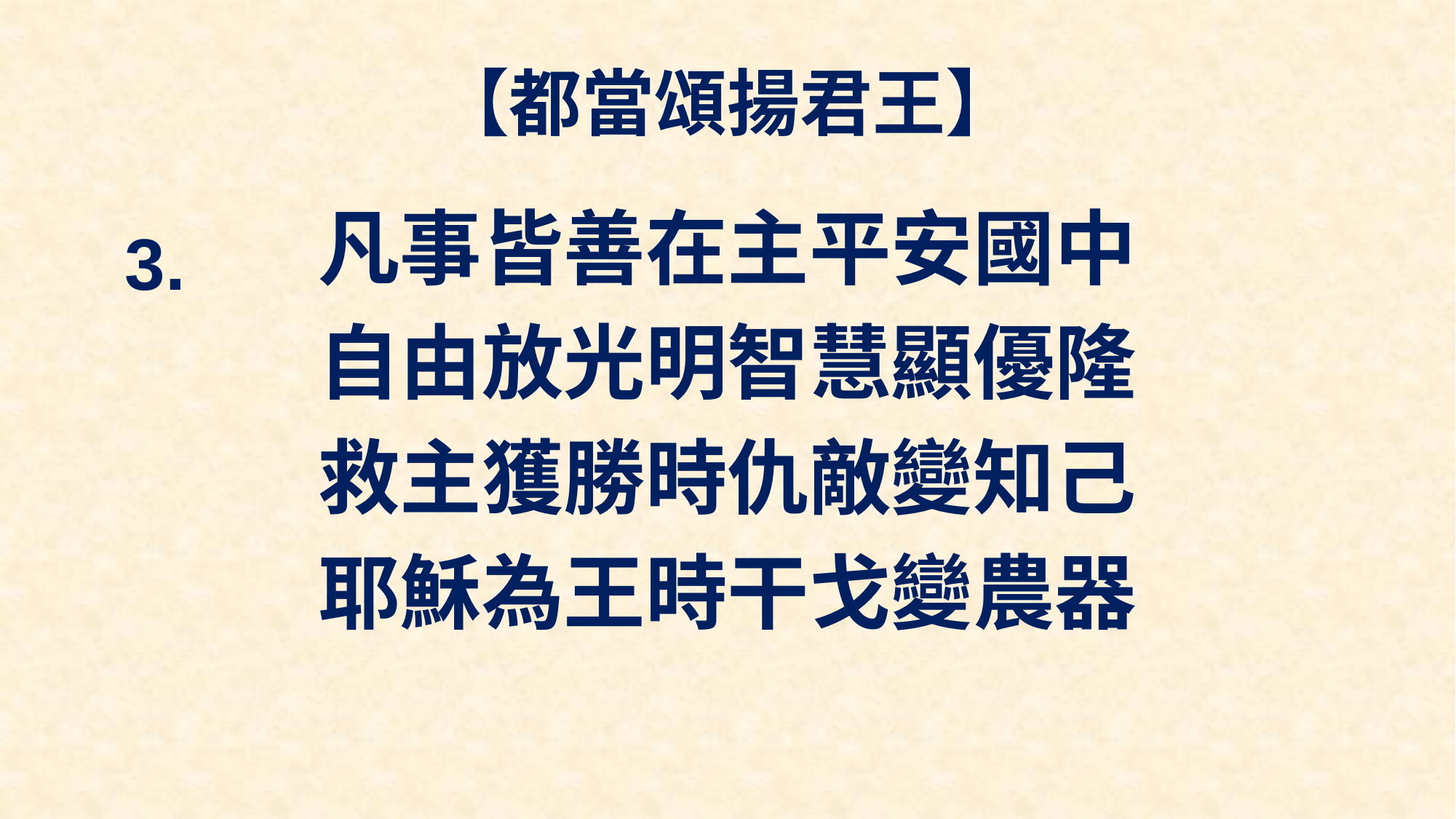

# 【都當頌揚君王】
凡事皆善在主平安國中
自由放光明智慧顯優隆
救主獲勝時仇敵變知己
耶穌為王時干戈變農器
3.